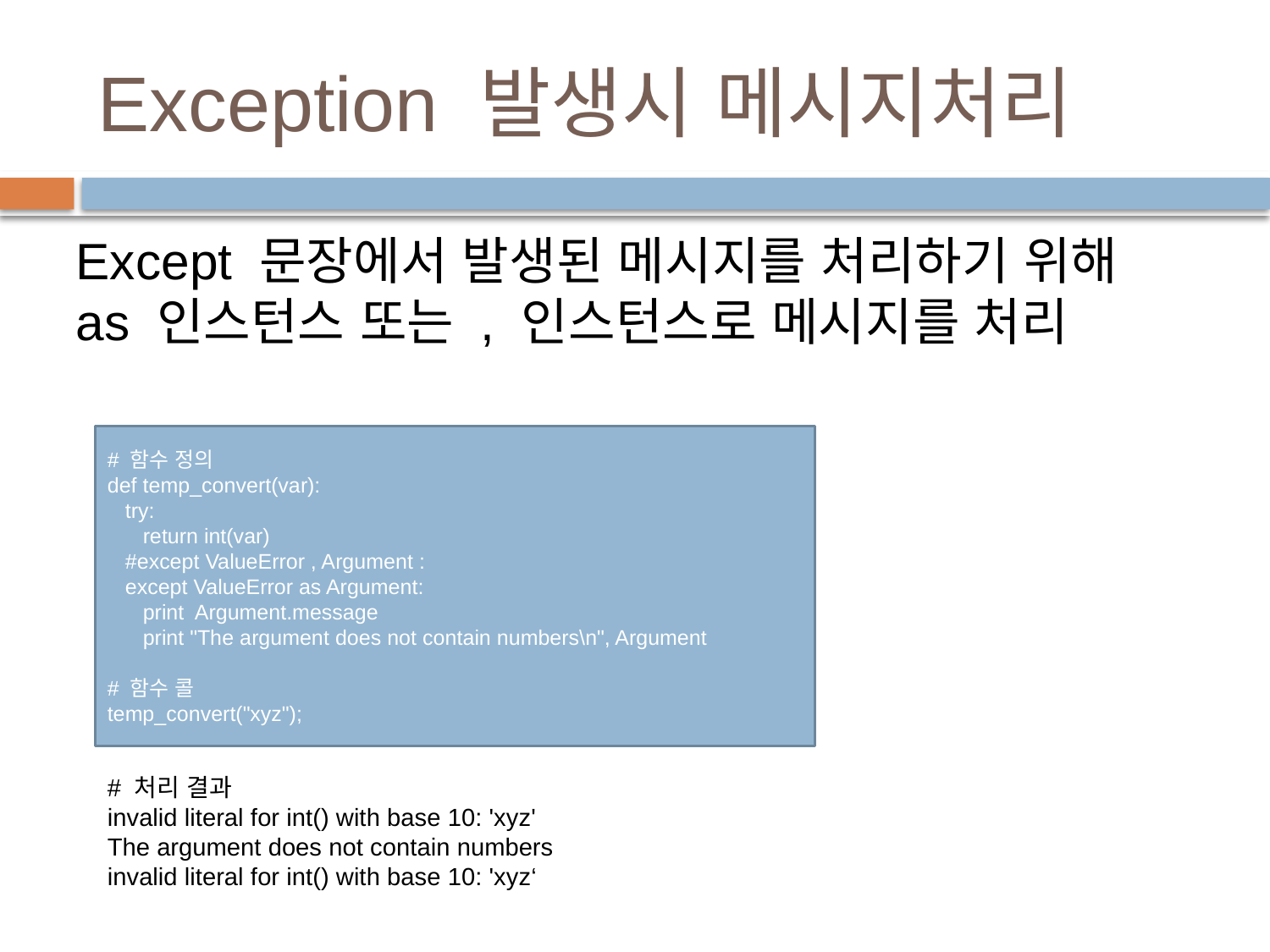

# Exception 발생시 메시지처리
Except 문장에서 발생된 메시지를 처리하기 위해 as 인스턴스 또는 , 인스턴스로 메시지를 처리
# 함수 정의
def temp_convert(var):
   try:
      return int(var)
   #except ValueError , Argument :
   except ValueError as Argument:
      print  Argument.message
      print "The argument does not contain numbers\n", Argument

# 함수 콜
temp_convert("xyz");
# 처리 결과
invalid literal for int() with base 10: 'xyz'
The argument does not contain numbers
invalid literal for int() with base 10: 'xyz‘